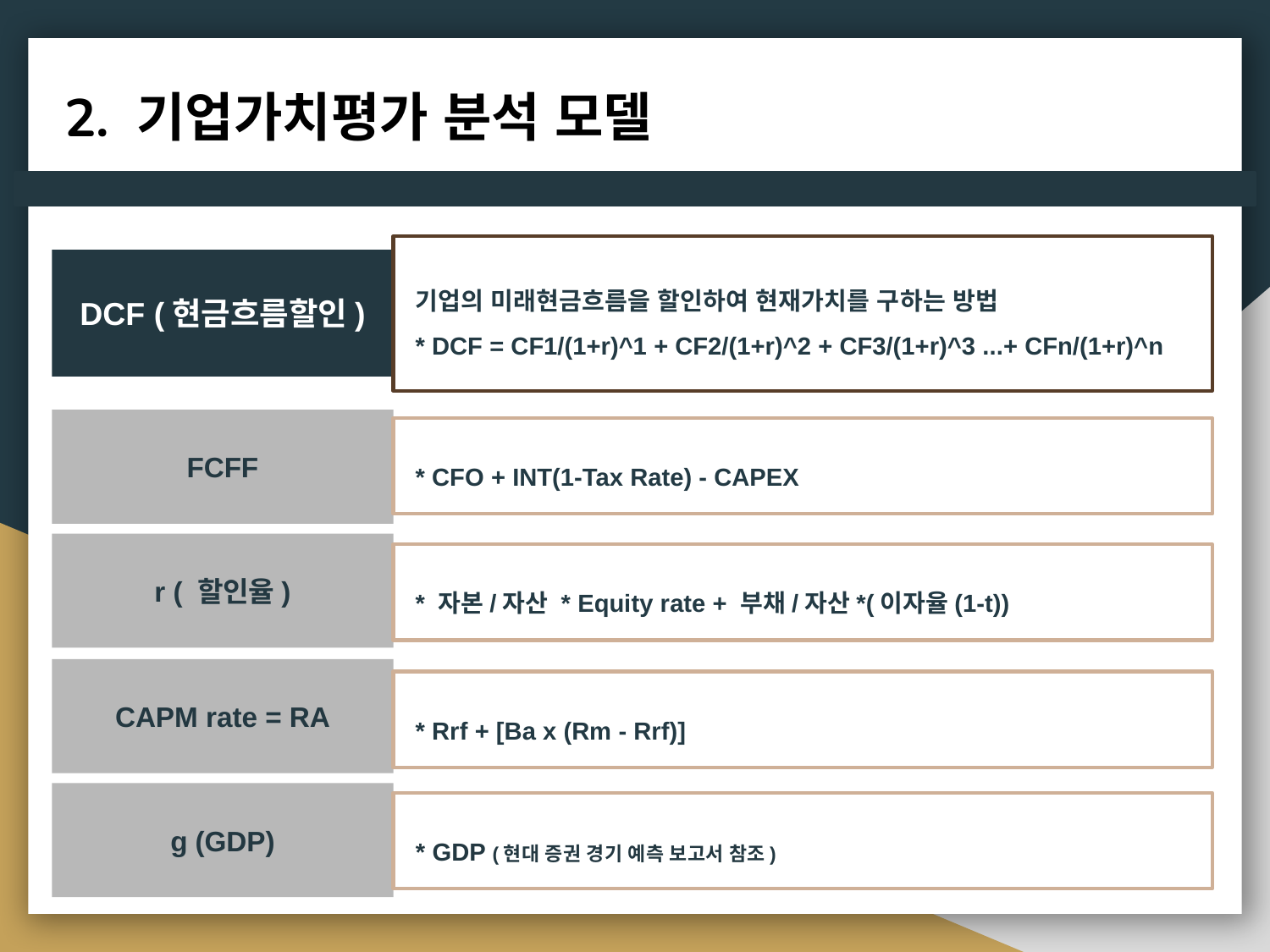

# 2. 기업가치평가 분석 모델

DCF (현금흐름할인)

기업의 미래현금흐름을 할인하여 현재가치를 구하는 방법
* DCF = CF1/(1+r)^1 + CF2/(1+r)^2 + CF3/(1+r)^3 ...+ CFn/(1+r)^n

FCFF

* CFO + INT(1-Tax Rate) - CAPEX

r ( 할인율)

* 자본/자산 * Equity rate + 부채/자산*(이자율(1-t))

CAPM rate = RA

* Rrf + [Ba x (Rm - Rrf)]

g (GDP)

* GDP (현대 증권 경기 예측 보고서 참조)